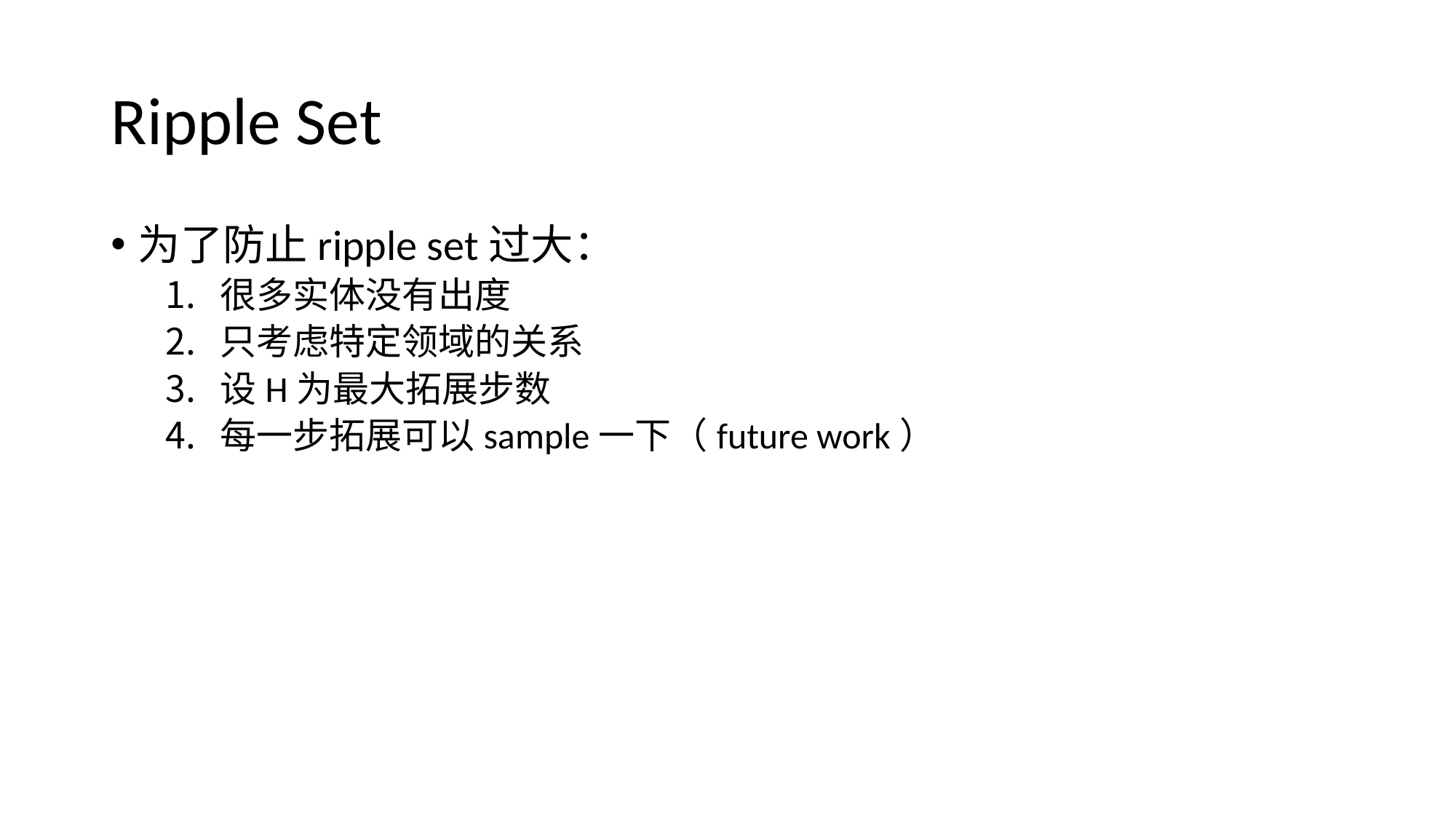

# Ripple Set
为了防止ripple set过大：
很多实体没有出度
只考虑特定领域的关系
设H为最大拓展步数
每一步拓展可以sample一下（future work）